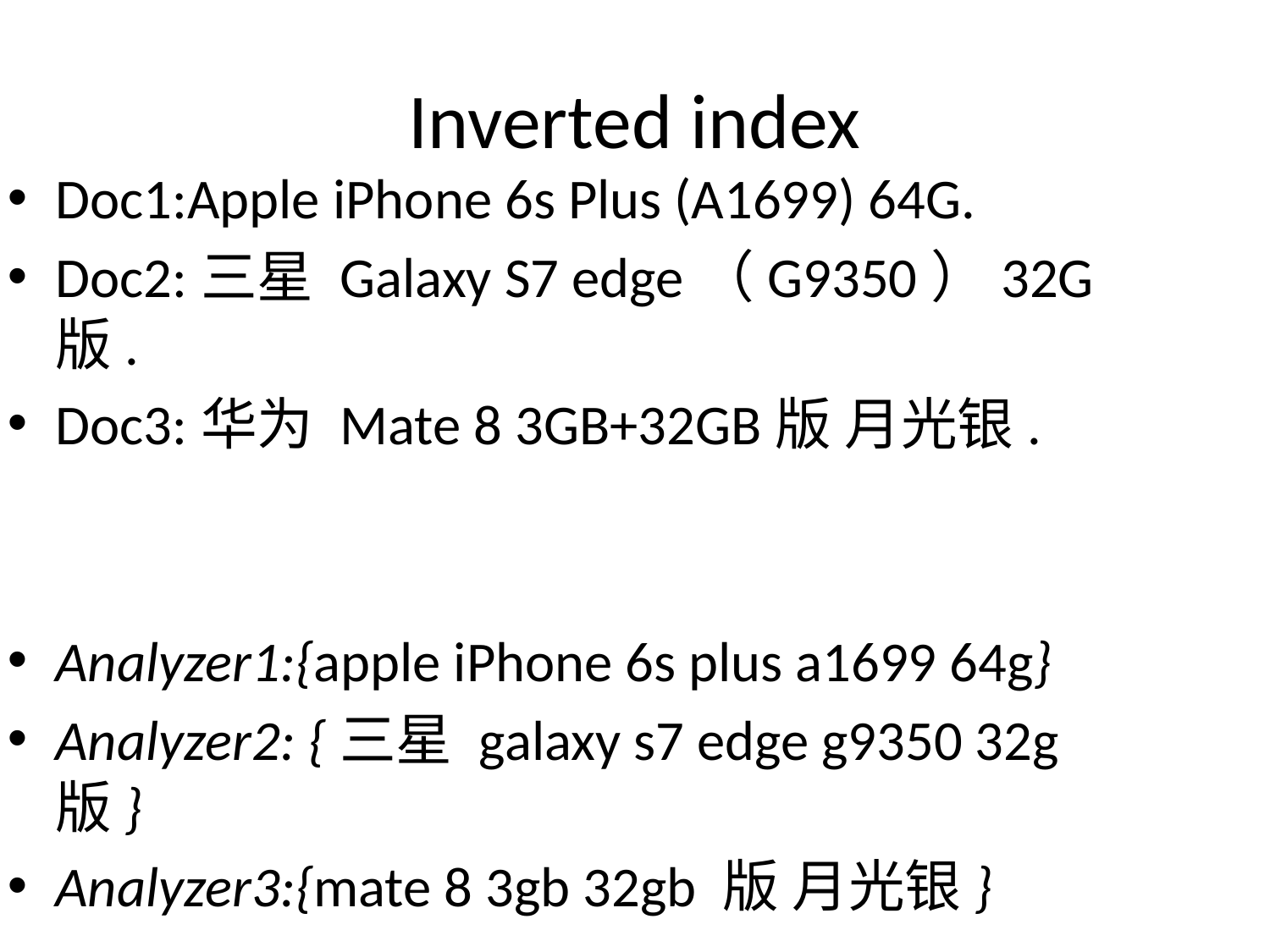

# Inverted index
Doc1:Apple iPhone 6s Plus (A1699) 64G.
Doc2:三星 Galaxy S7 edge（G9350）32G版.
Doc3:华为 Mate 8 3GB+32GB版 月光银.

Analyzer1:{apple iPhone 6s plus a1699 64g}
Analyzer2: {三星 galaxy s7 edge g9350 32g 版}
Analyzer3:{mate 8 3gb 32gb 版 月光银}